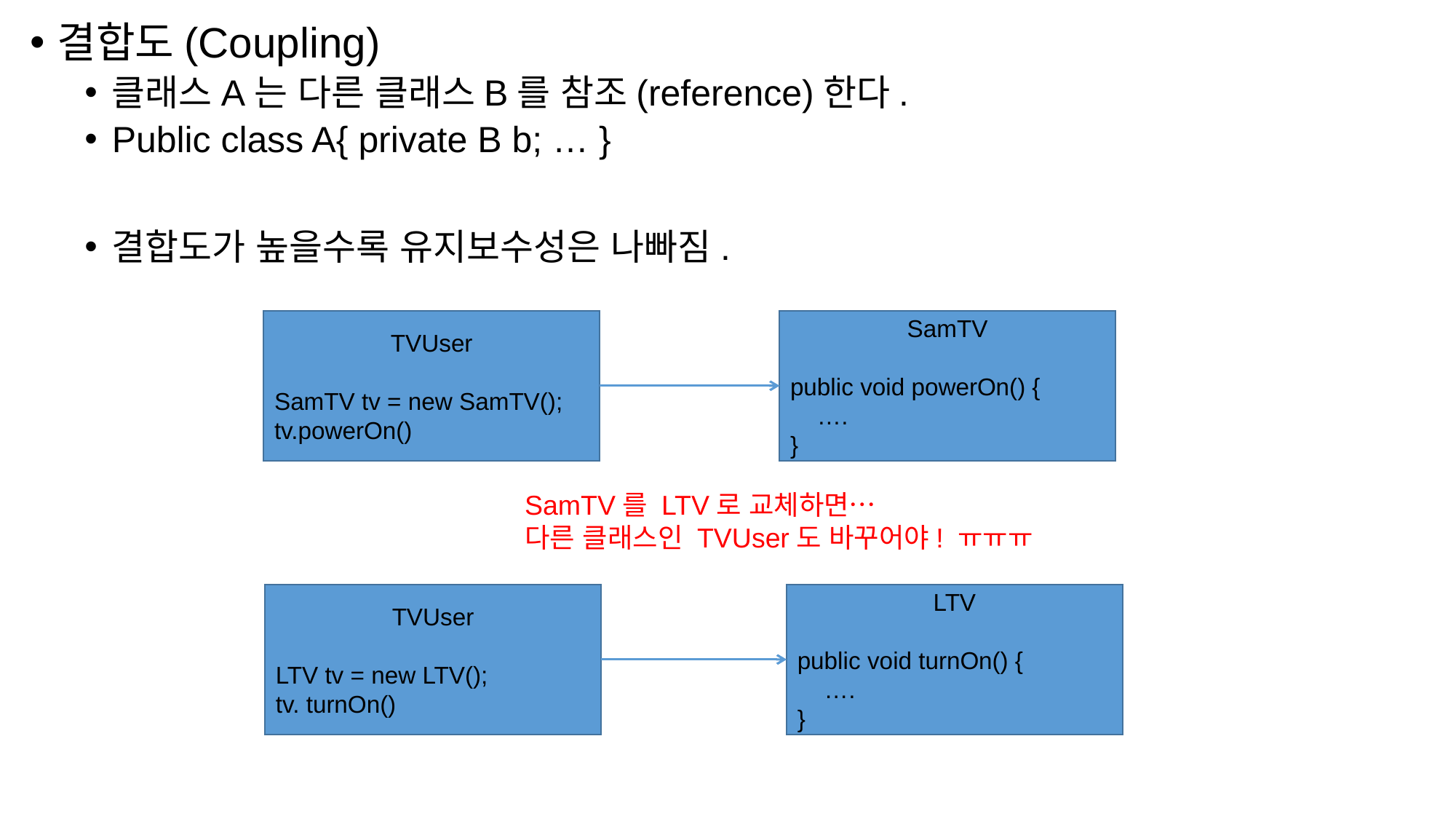

결합도(Coupling)
클래스A는 다른 클래스B를 참조(reference)한다.
Public class A{ private B b; … }

결합도가 높을수록 유지보수성은 나빠짐.
TVUser

SamTV tv = new SamTV();
tv.powerOn()
SamTV

public void powerOn() {
    ….
}
SamTV를 LTV로 교체하면…
다른 클래스인 TVUser도 바꾸어야! ㅠㅠㅠ
TVUser

LTV tv = new LTV();
tv. turnOn()
LTV

public void turnOn() {
    ….
}